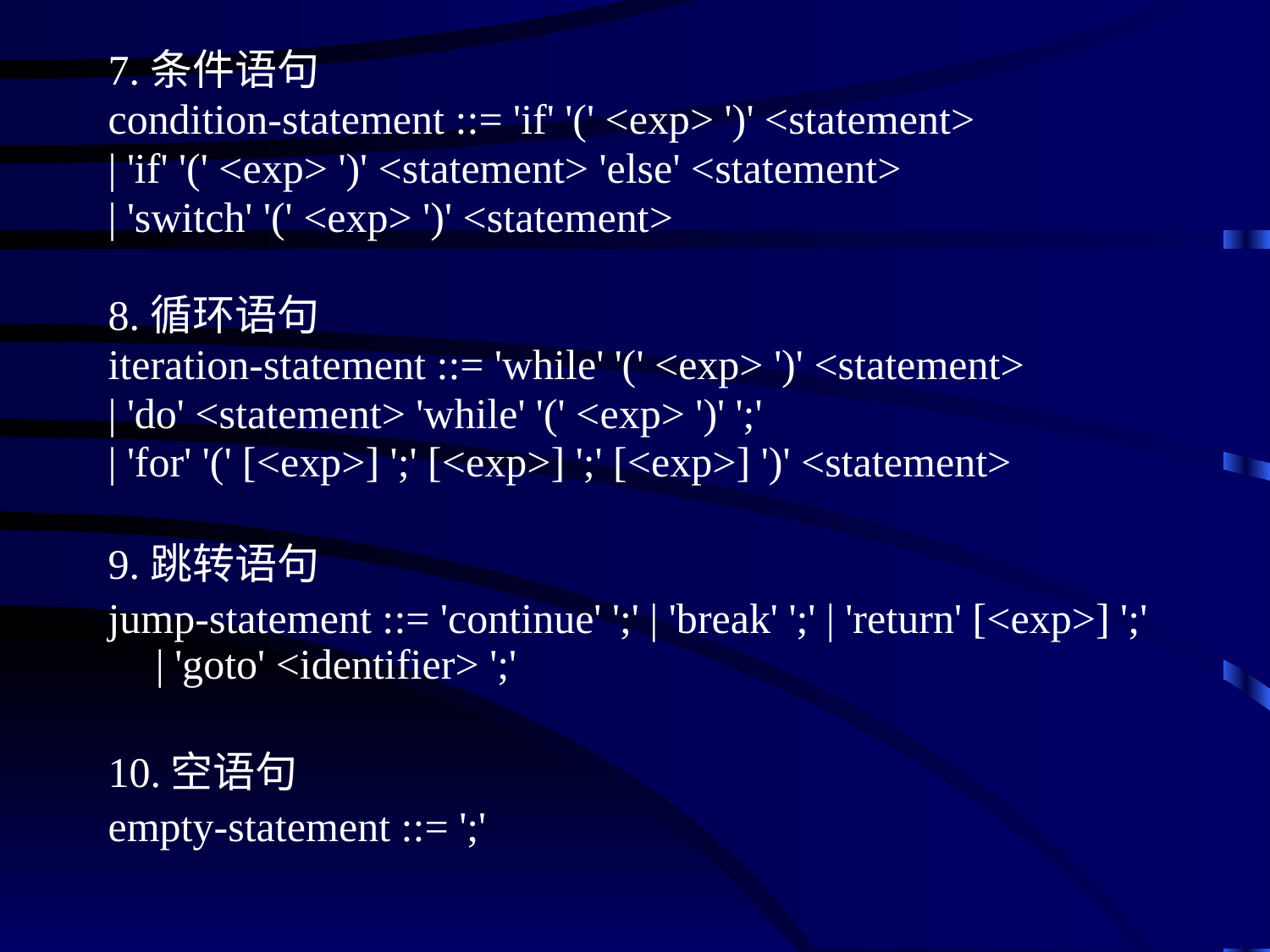

7.条件语句
condition-statement ::= 'if' '(' <exp> ')' <statement>
| 'if' '(' <exp> ')' <statement> 'else' <statement>
| 'switch' '(' <exp> ')' <statement>

8.循环语句
iteration-statement ::= 'while' '(' <exp> ')' <statement>
| 'do' <statement> 'while' '(' <exp> ')' ';'
| 'for' '(' [<exp>] ';' [<exp>] ';' [<exp>] ')' <statement>

9.跳转语句
jump-statement ::= 'continue' ';' | 'break' ';' | 'return' [<exp>] ';' | 'goto' <identifier> ';'

10.空语句
empty-statement ::= ';'